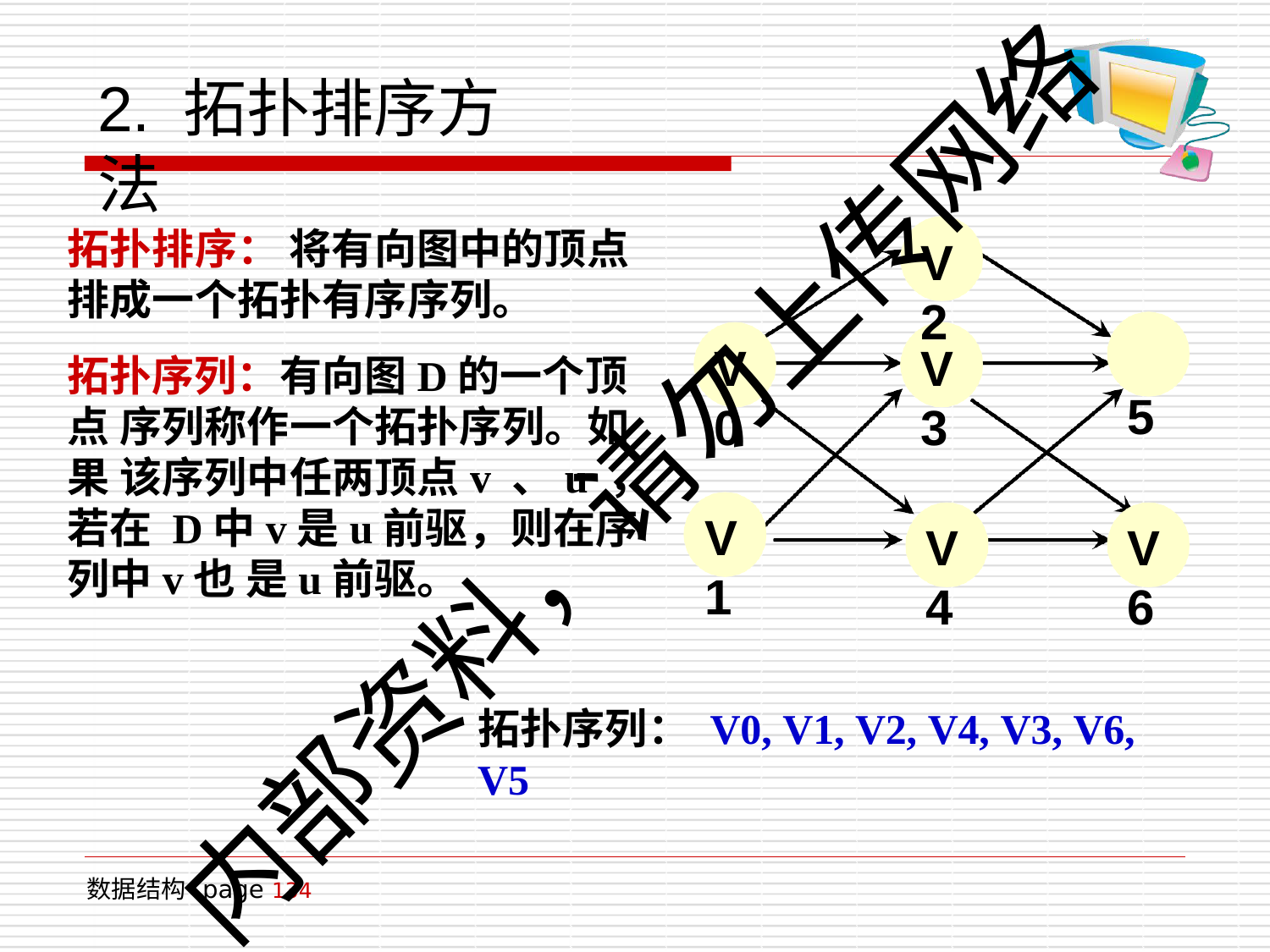

# 2. 拓扑排序方法

拓扑排序： 将有向图中的顶点 排成一个拓扑有序序列。
拓扑序列：有向图D的一个顶点 序列称作一个拓扑序列。如果 该序列中任两顶点v 、u ，若在 D中v是u前驱，则在序列中v也 是u前驱。
V2
V5
V0
V3
内部资料，请勿上传网络
V1
V4
V6
拓扑序列： V0, V1, V2, V4, V3, V6, V5

数据结构 page 134